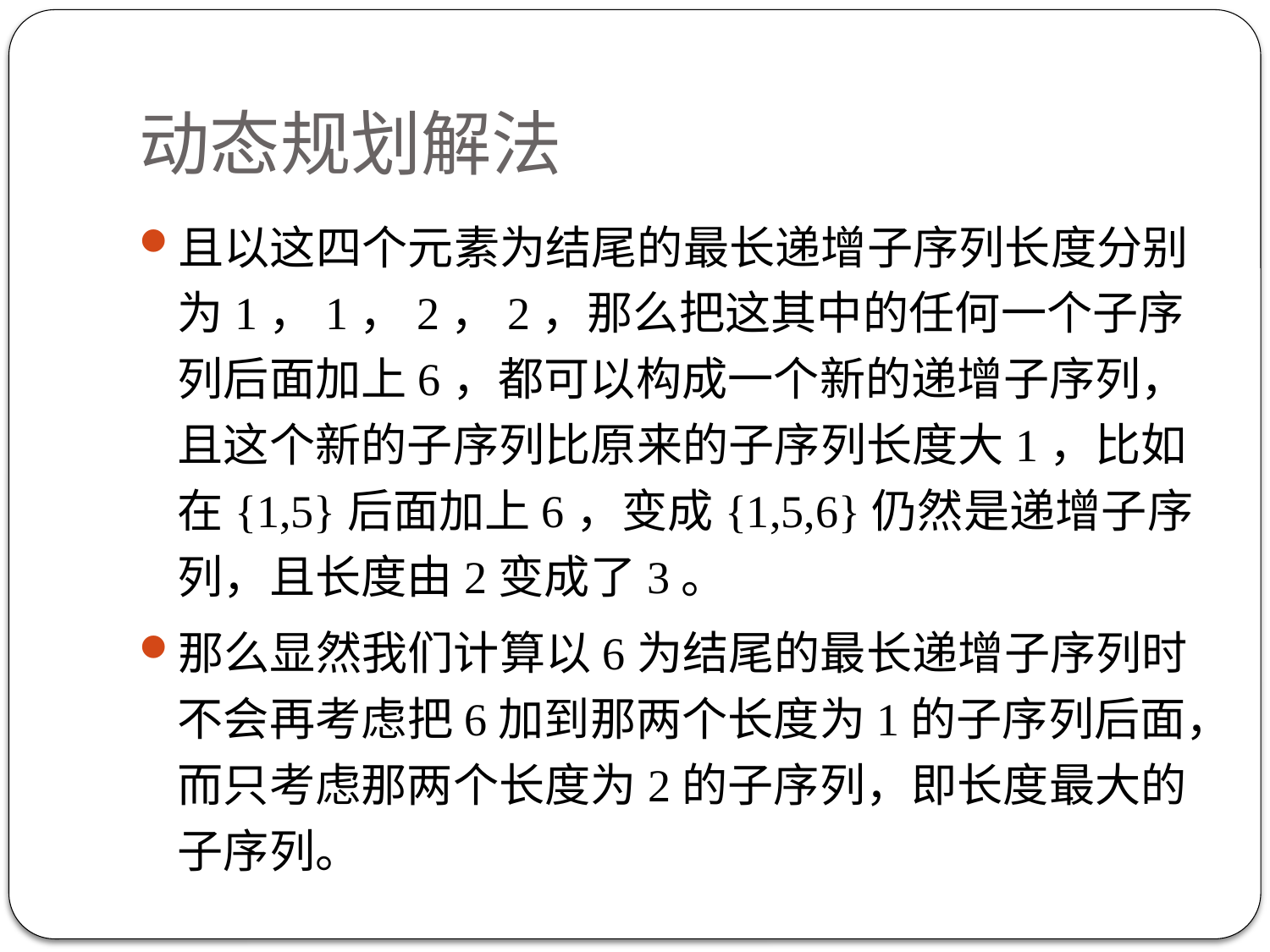

# 动态规划解法
且以这四个元素为结尾的最长递增子序列长度分别为1，1，2，2，那么把这其中的任何一个子序列后面加上6，都可以构成一个新的递增子序列，且这个新的子序列比原来的子序列长度大1，比如在{1,5}后面加上6，变成{1,5,6}仍然是递增子序列，且长度由2变成了3。
那么显然我们计算以6为结尾的最长递增子序列时不会再考虑把6加到那两个长度为1的子序列后面，而只考虑那两个长度为2的子序列，即长度最大的子序列。